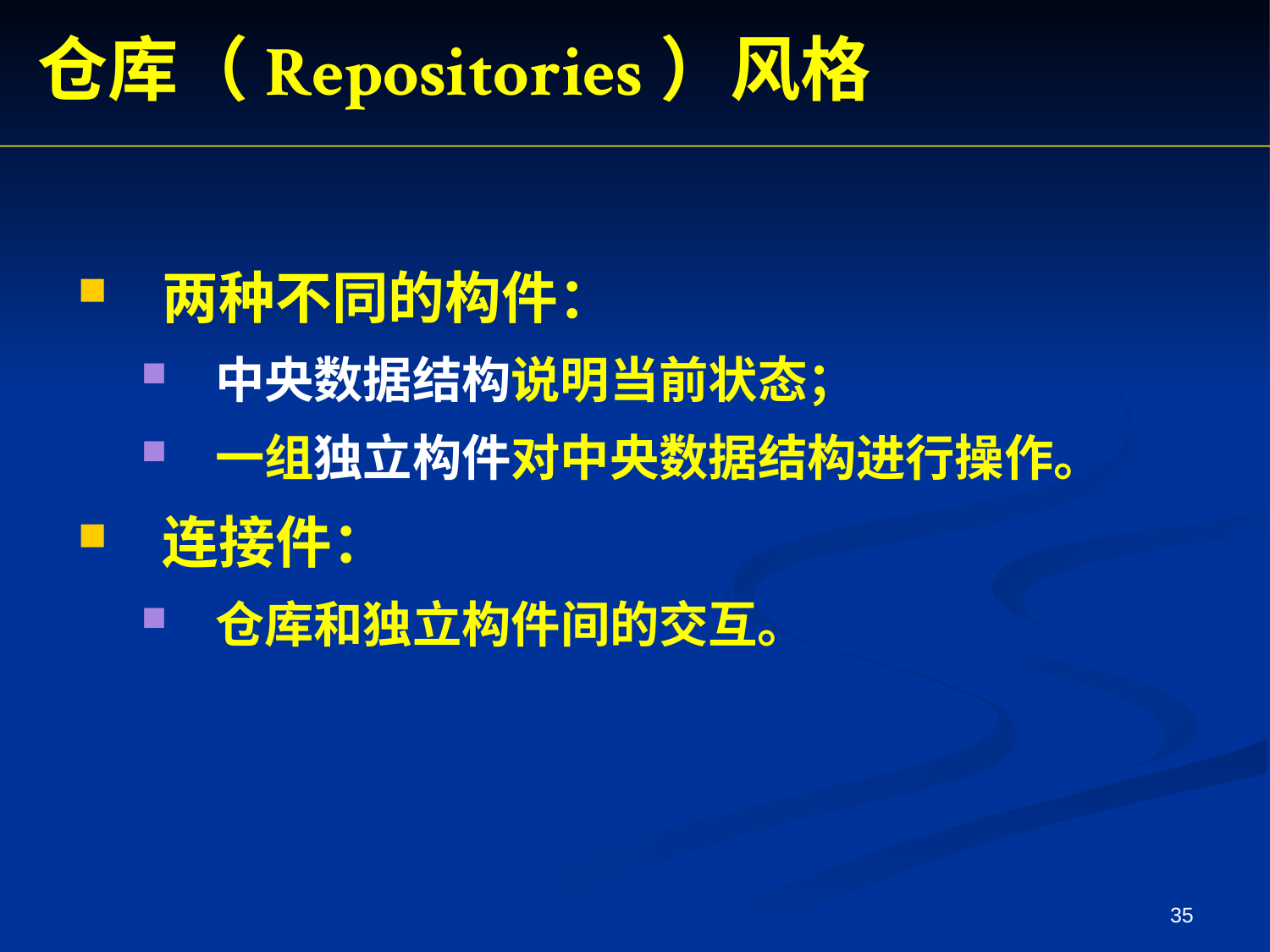

仓库（Repositories）风格

两种不同的构件：
中央数据结构说明当前状态；
一组独立构件对中央数据结构进行操作。
连接件：
仓库和独立构件间的交互。
35